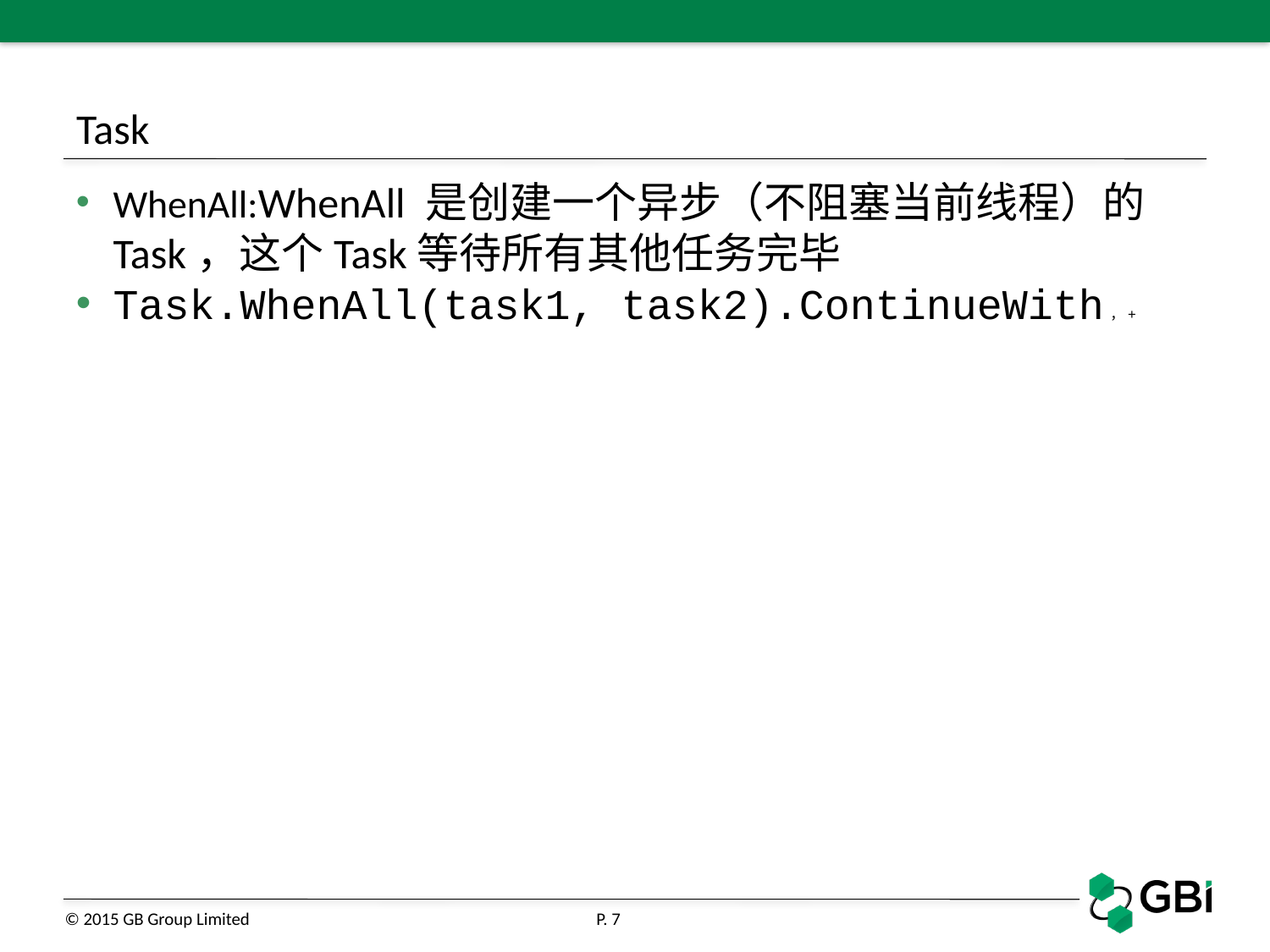

# Task
WhenAll:WhenAll 是创建一个异步（不阻塞当前线程）的Task，这个Task等待所有其他任务完毕
Task.WhenAll(task1, task2).ContinueWith ，+